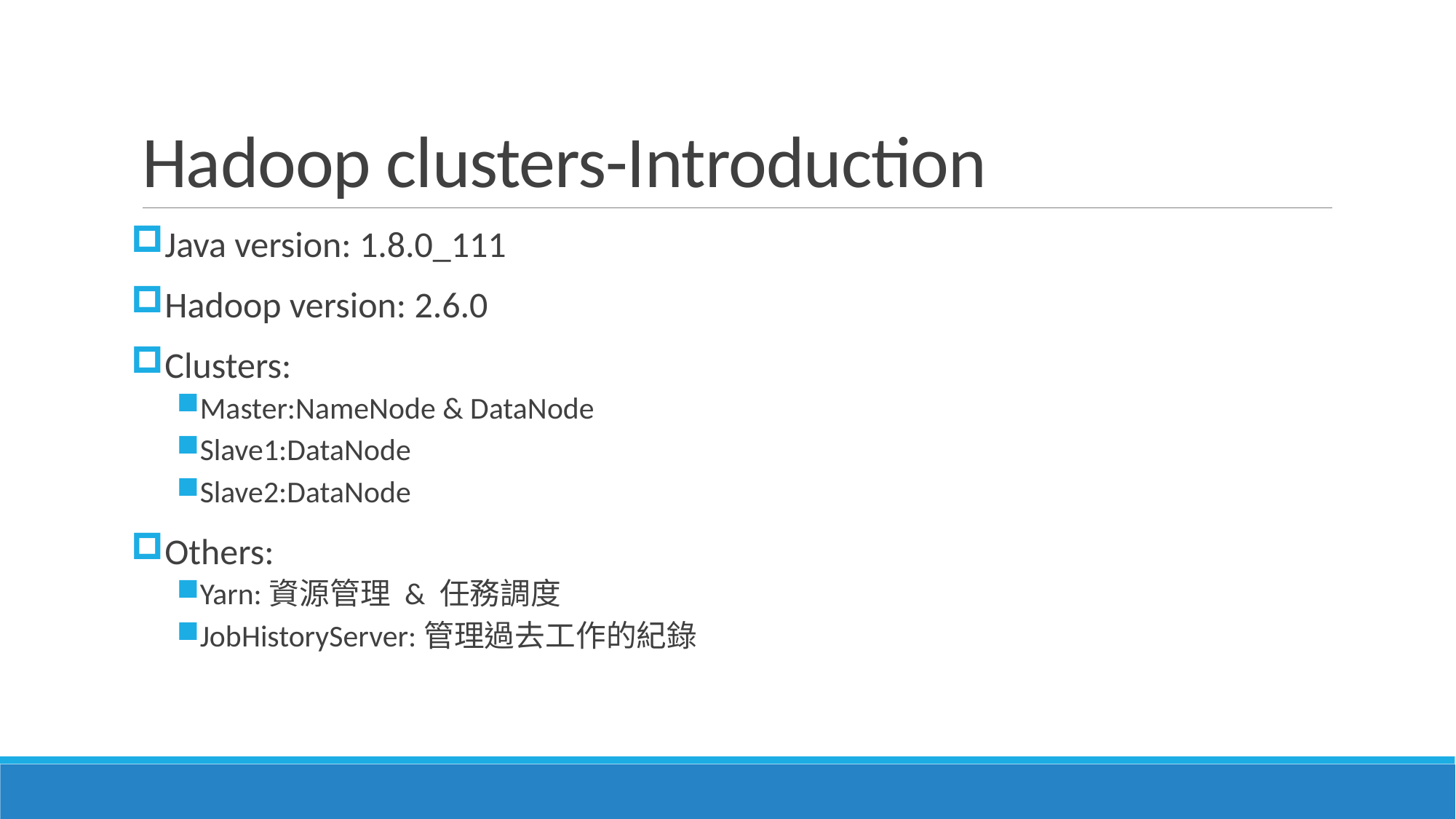

# Hadoop clusters-Introduction
Java version: 1.8.0_111
Hadoop version: 2.6.0
Clusters:
Master:NameNode & DataNode
Slave1:DataNode
Slave2:DataNode
Others:
Yarn:資源管理 & 任務調度
JobHistoryServer:管理過去工作的紀錄